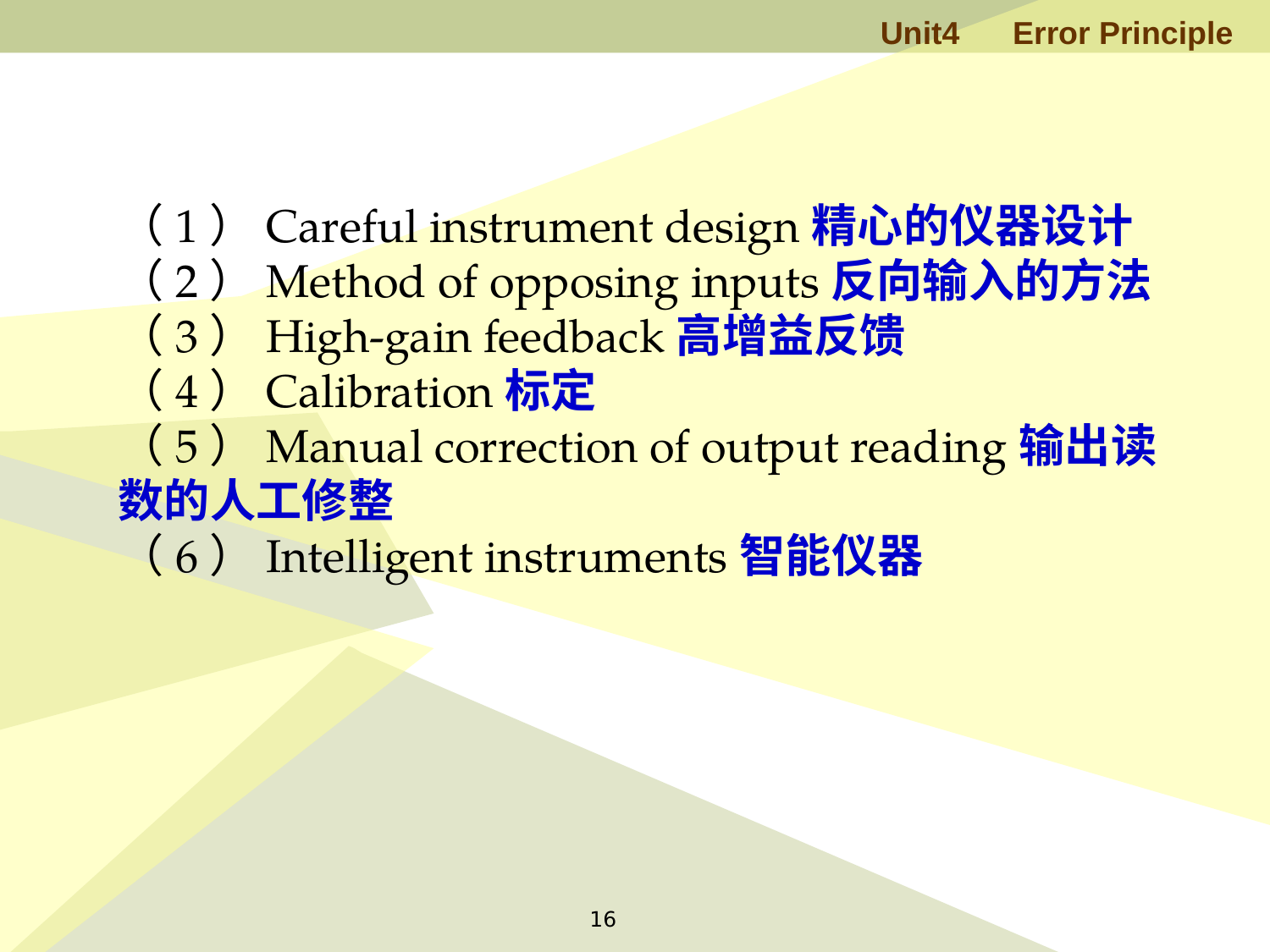

（1）Careful instrument design精心的仪器设计
（2）Method of opposing inputs反向输入的方法
（3）High-gain feedback高增益反馈
（4）Calibration标定
（5）Manual correction of output reading输出读数的人工修整
（6）Intelligent instruments智能仪器

16